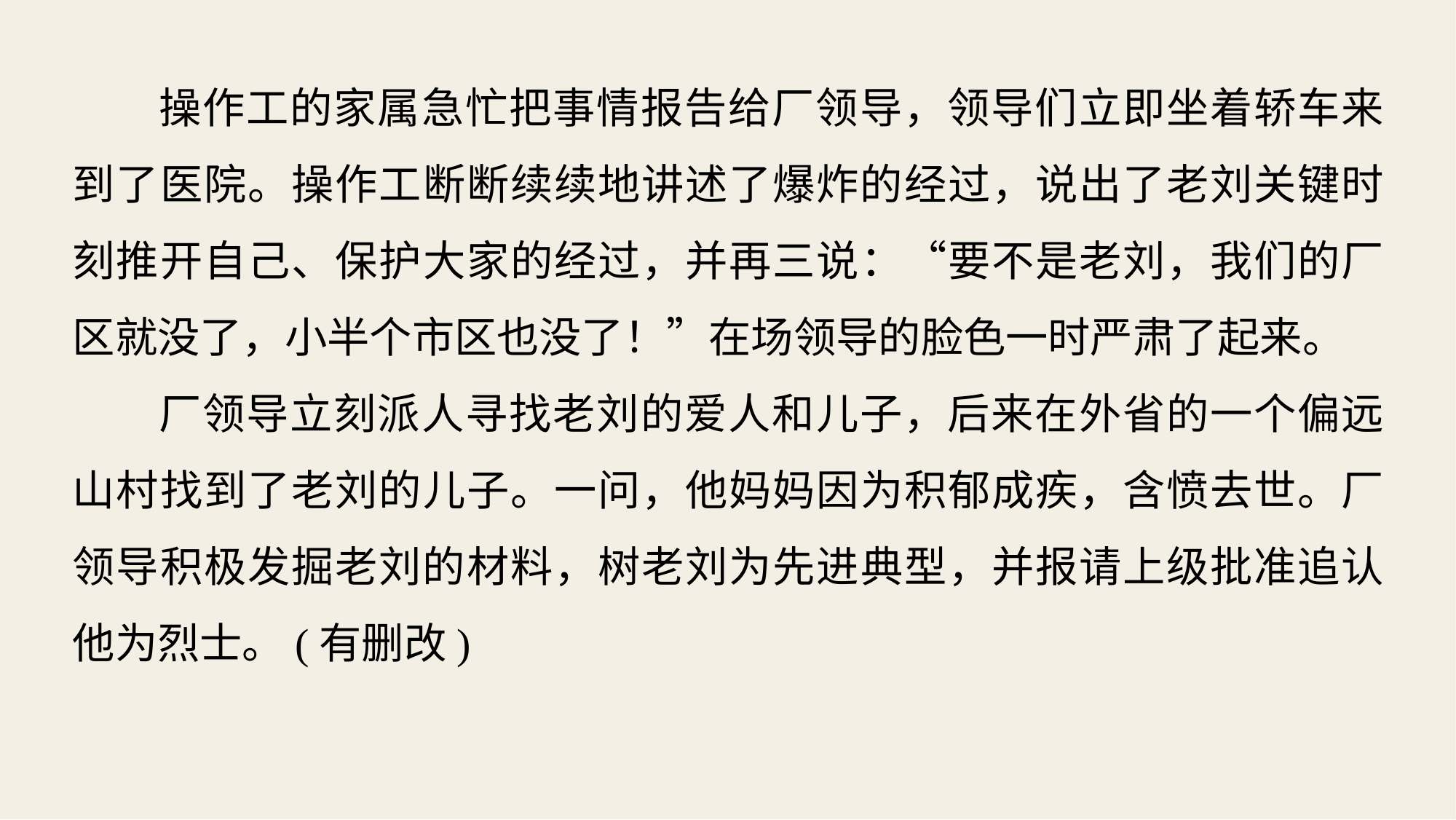

操作工的家属急忙把事情报告给厂领导，领导们立即坐着轿车来到了医院。操作工断断续续地讲述了爆炸的经过，说出了老刘关键时刻推开自己、保护大家的经过，并再三说：“要不是老刘，我们的厂区就没了，小半个市区也没了！”在场领导的脸色一时严肃了起来。
厂领导立刻派人寻找老刘的爱人和儿子，后来在外省的一个偏远山村找到了老刘的儿子。一问，他妈妈因为积郁成疾，含愤去世。厂领导积极发掘老刘的材料，树老刘为先进典型，并报请上级批准追认他为烈士。(有删改)